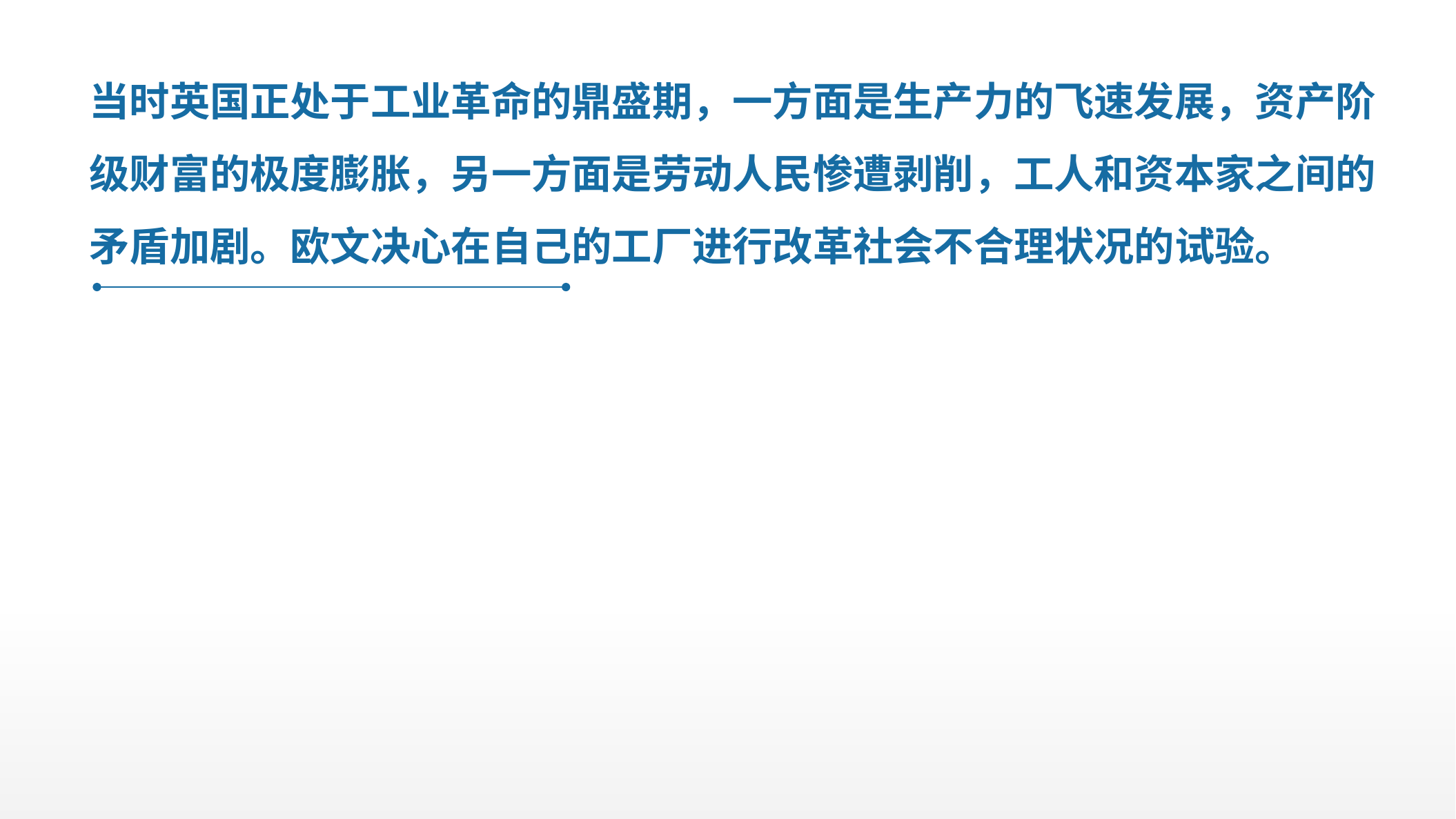

当时英国正处于工业革命的鼎盛期，一方面是生产力的飞速发展，资产阶级财富的极度膨胀，另一方面是劳动人民惨遭剥削，工人和资本家之间的矛盾加剧。欧文决心在自己的工厂进行改革社会不合理状况的试验。